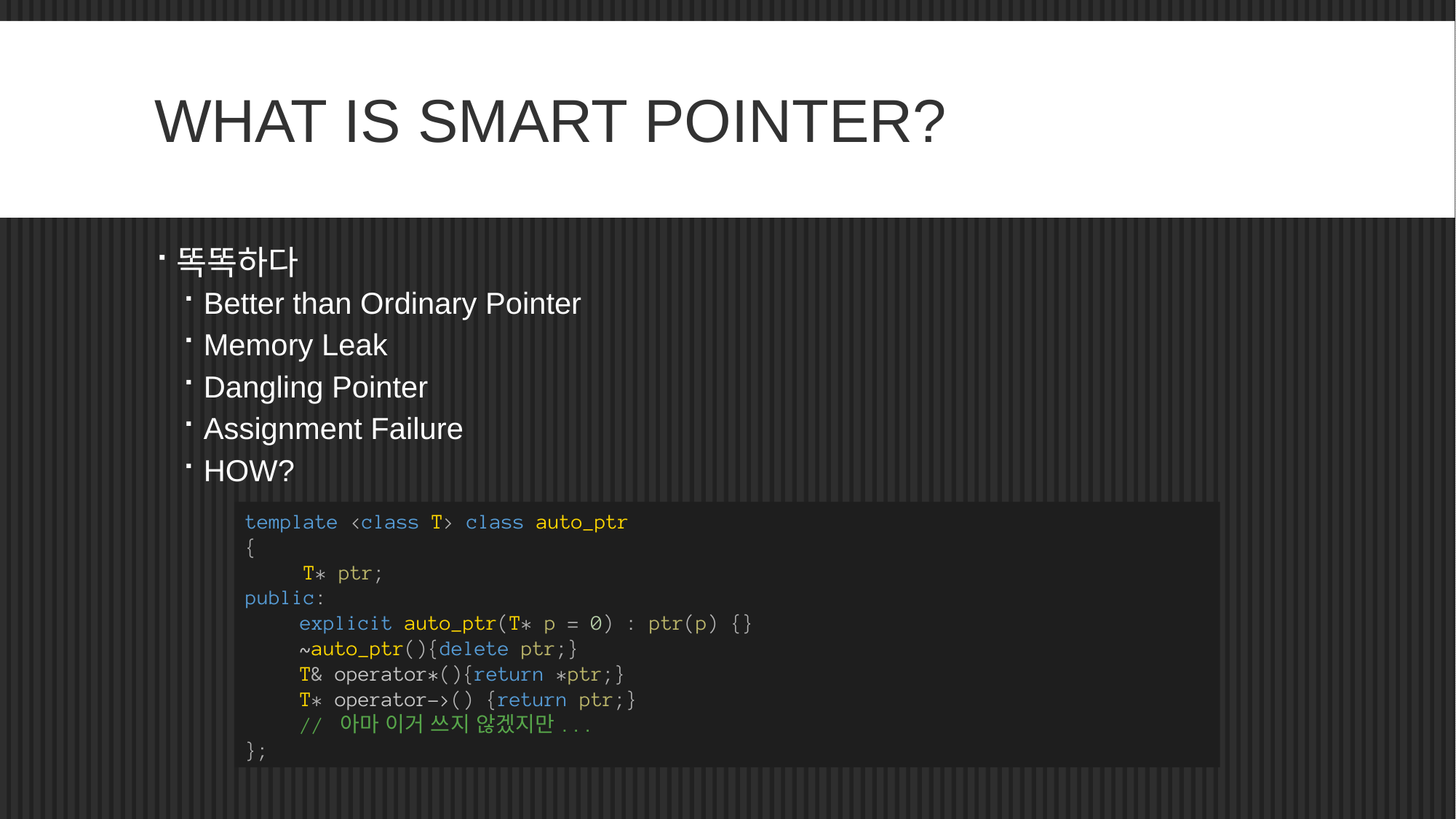

# WHAT IS SMART POINTER?
똑똑하다
Better than Ordinary Pointer
Memory Leak
Dangling Pointer
Assignment Failure
HOW?

template <class T> class auto_ptr
{
     T* ptr;
public:
explicit auto_ptr(T* p = 0) : ptr(p) {}
~auto_ptr(){delete ptr;}
T& operator*(){return *ptr;}
T* operator->() {return ptr;}
// 아마 이거 쓰지 않겠지만...
};